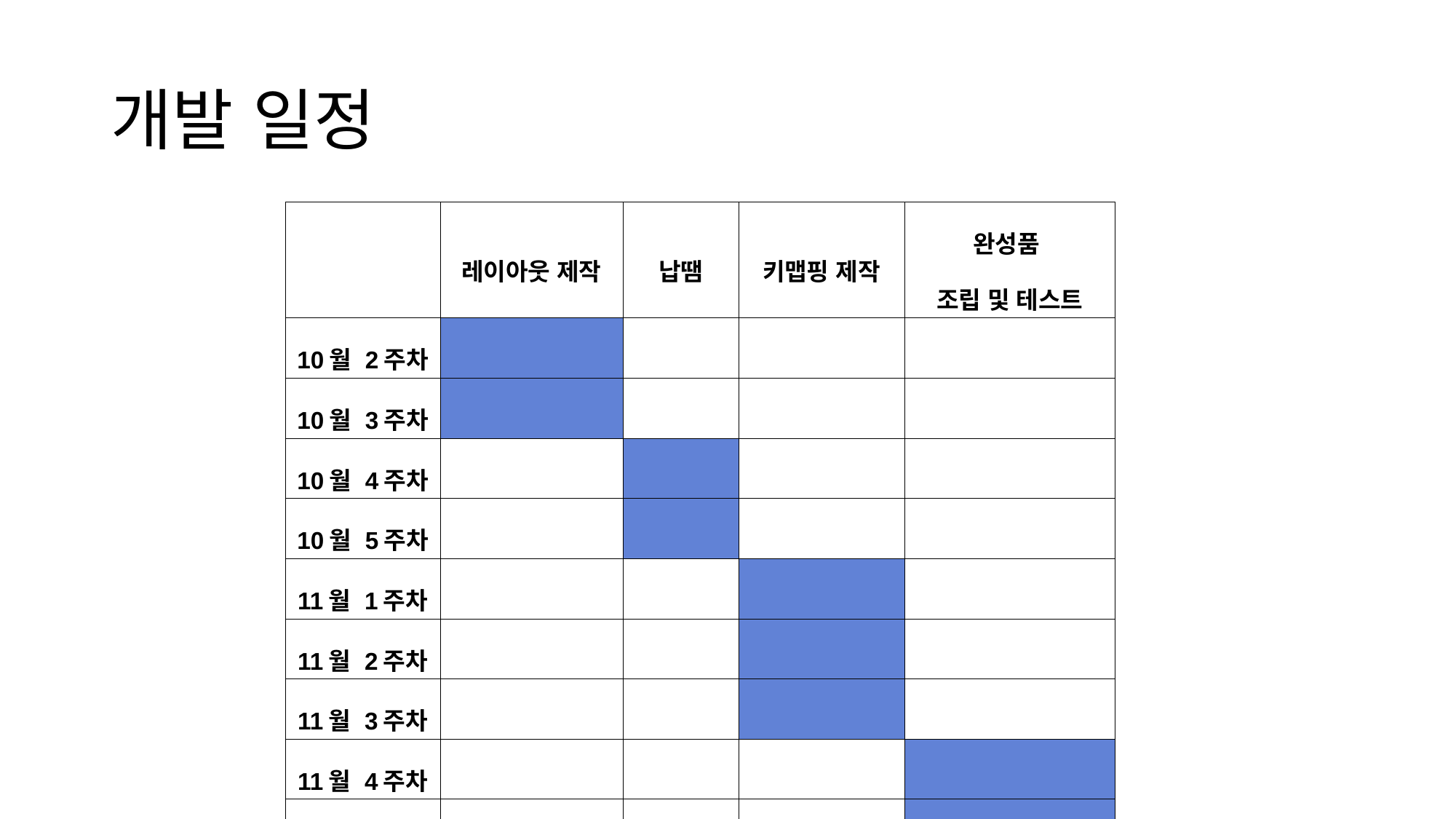

# 개발 일정
|  | 레이아웃 제작 | 납땜 | 키맵핑 제작 | 완성품 조립 및 테스트 |
| --- | --- | --- | --- | --- |
| 10월 2주차 |  |  |  |  |
| 10월 3주차 |  |  |  |  |
| 10월 4주차 |  |  |  |  |
| 10월 5주차 |  |  |  |  |
| 11월 1주차 |  |  |  |  |
| 11월 2주차 |  |  |  |  |
| 11월 3주차 |  |  |  |  |
| 11월 4주차 |  |  |  |  |
| 11월 5주차 |  |  |  |  |